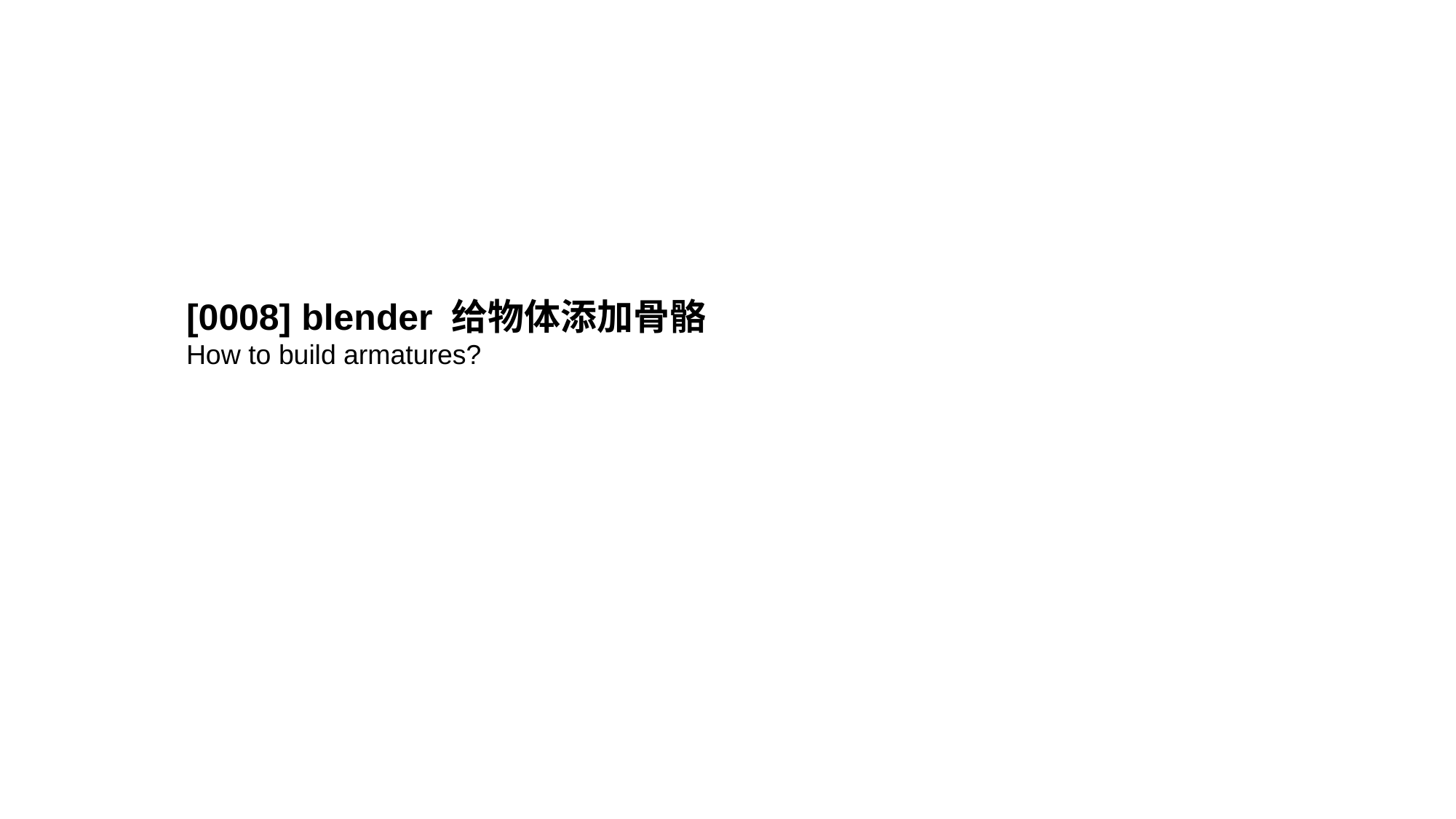

[0008] blender 给物体添加骨骼
How to build armatures?